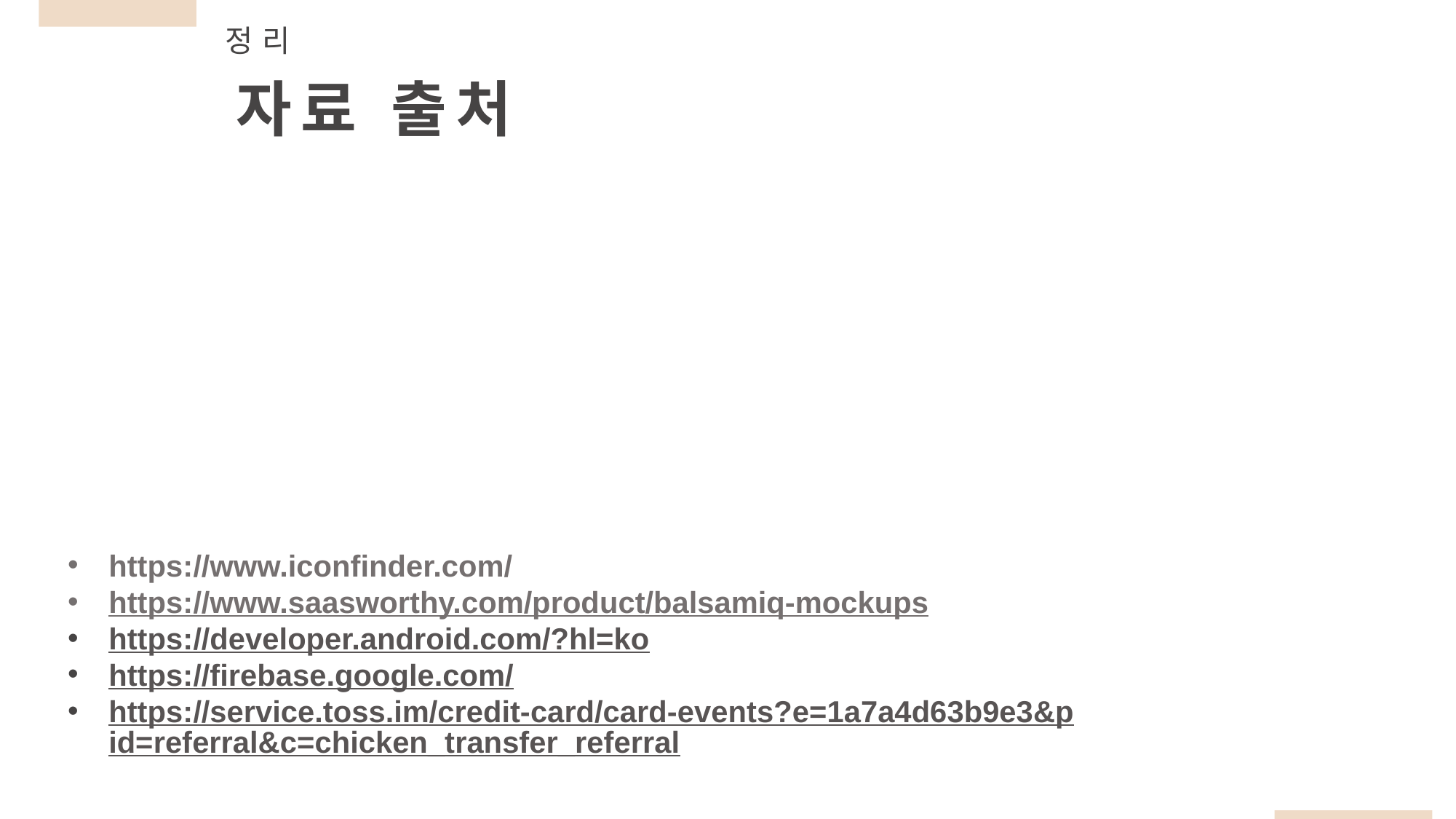

정리
자료 출처

https://www.iconfinder.com/
https://www.saasworthy.com/product/balsamiq-mockups
https://developer.android.com/?hl=ko
https://firebase.google.com/
https://service.toss.im/credit-card/card-events?e=1a7a4d63b9e3&pid=referral&c=chicken_transfer_referral